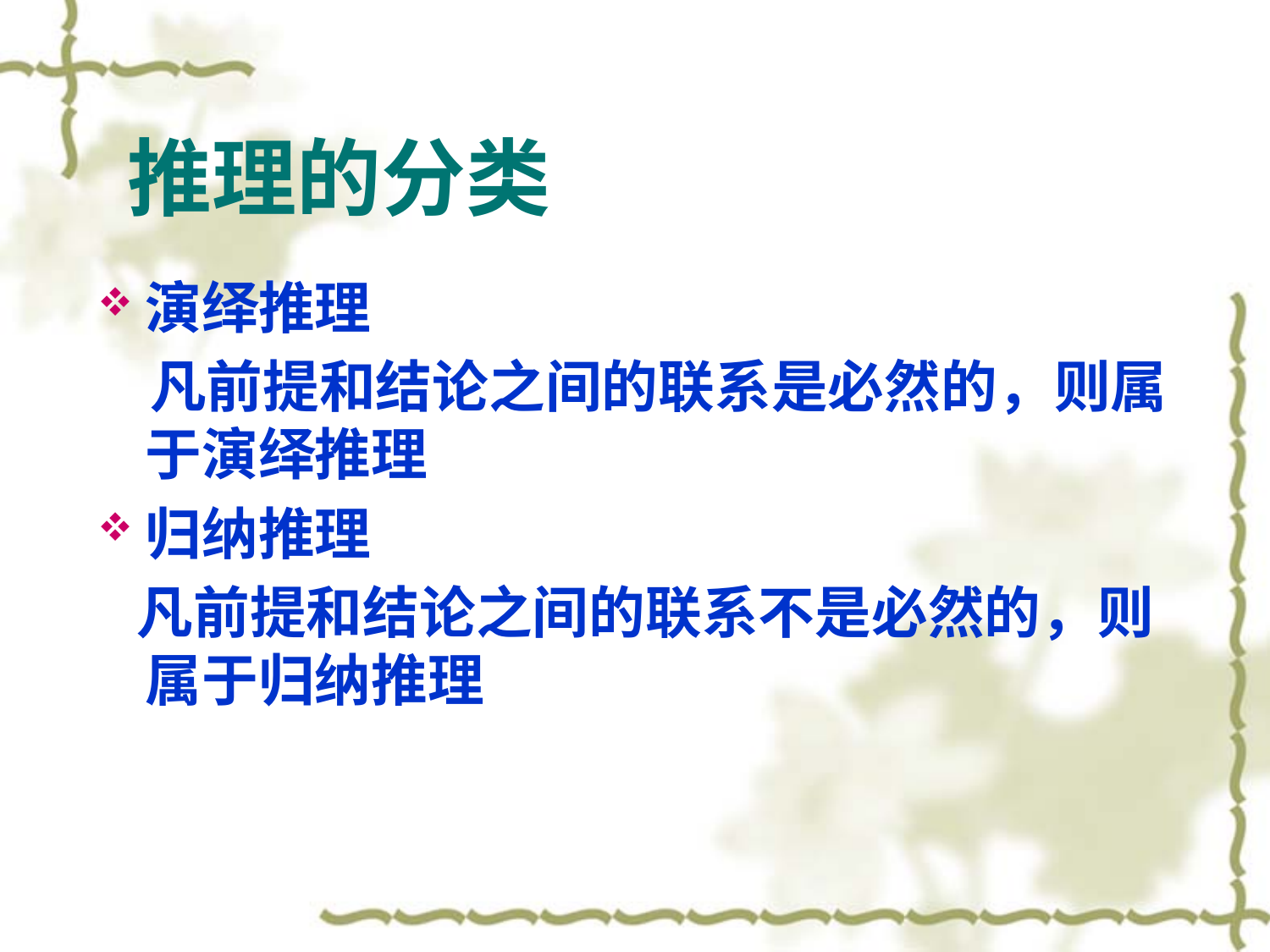

推理的分类
演绎推理
   凡前提和结论之间的联系是必然的，则属于演绎推理
归纳推理
  凡前提和结论之间的联系不是必然的，则属于归纳推理